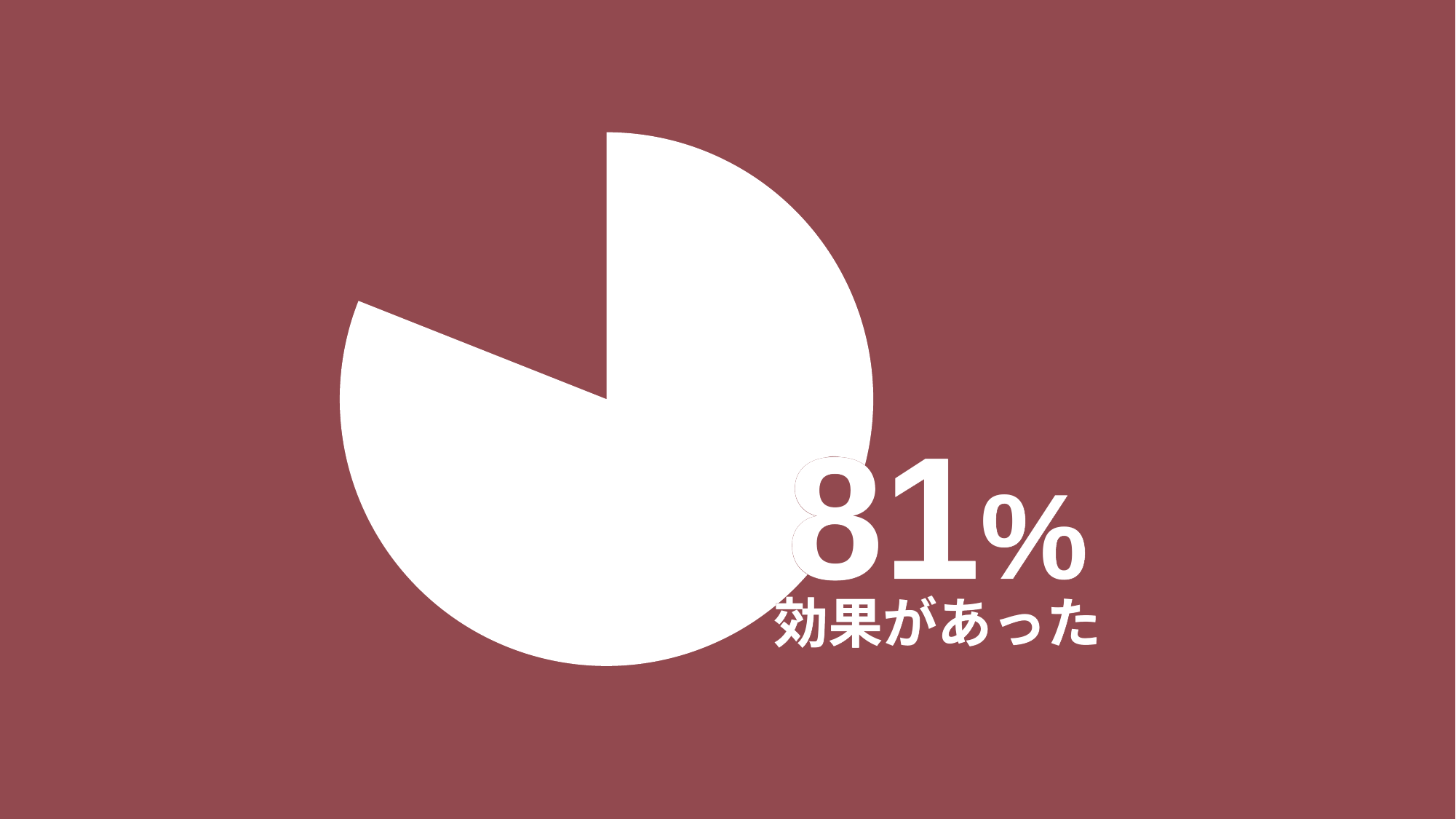

### Chart

| Category | 売上高 |
|---|---|
| 第 1 四半期 | 81.0 |
| 第 2 四半期 | 19.0 |
| 第 3 四半期 | 0.0 |
| 第 4 四半期 | 0.0 |
81%
効果があった
81%
効果があった